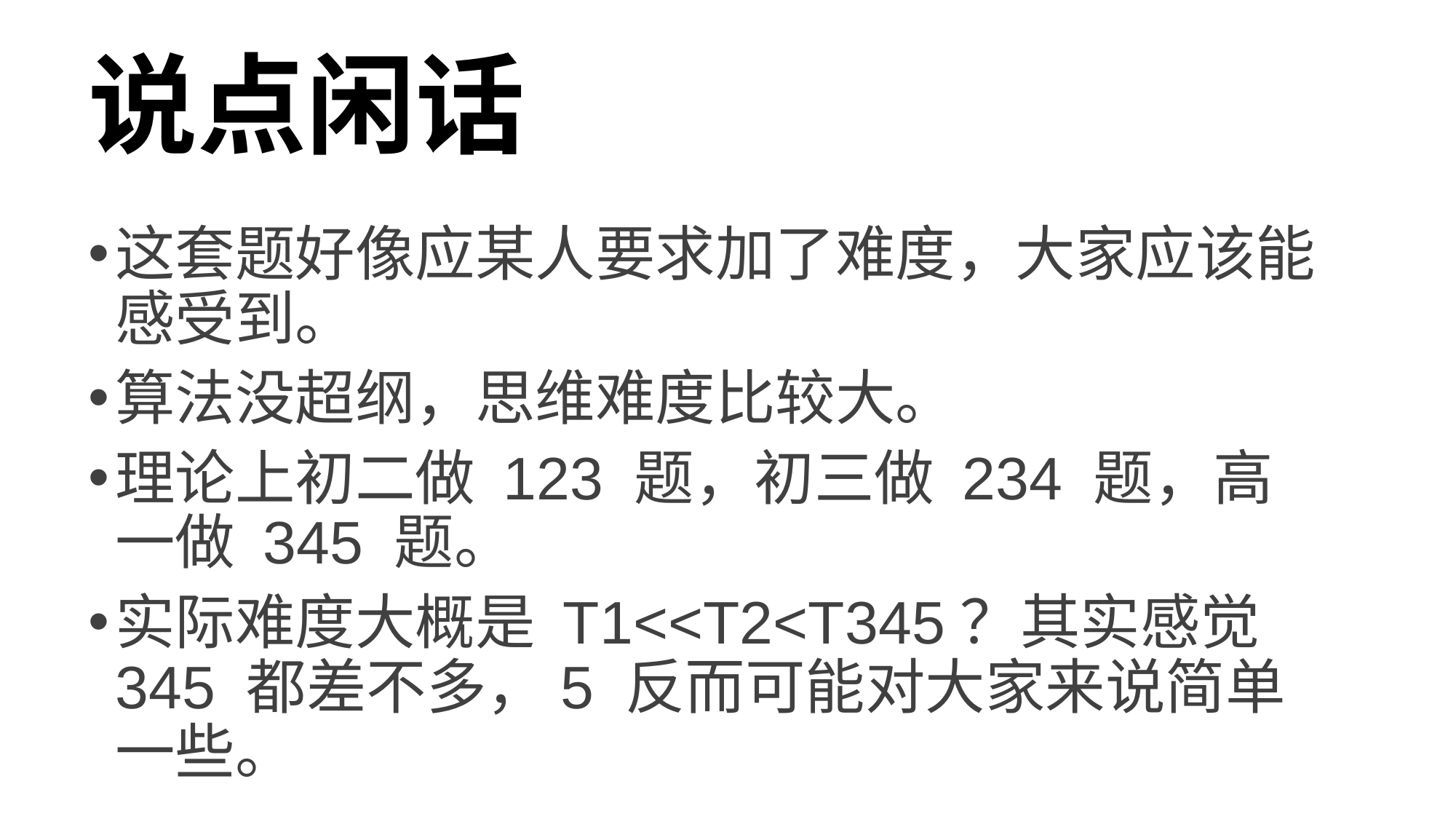

# 说点闲话
这套题好像应某人要求加了难度，大家应该能感受到。
算法没超纲，思维难度比较大。
理论上初二做 123 题，初三做 234 题，高一做 345 题。
实际难度大概是 T1<<T2<T345？其实感觉 345 都差不多，5 反而可能对大家来说简单一些。